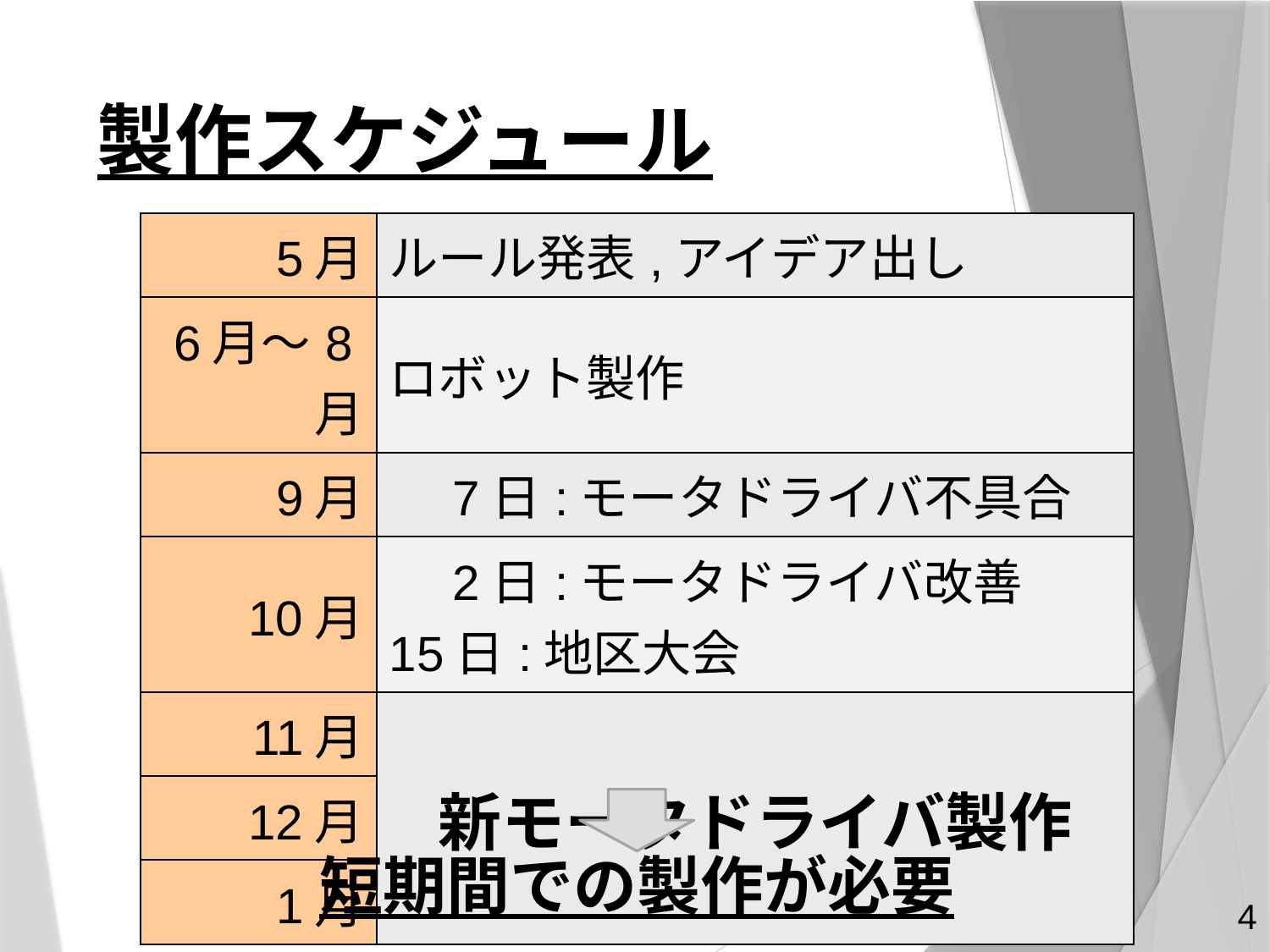

# 製作スケジュール
| 5月 | ルール発表,アイデア出し |
| --- | --- |
| 6月～8月 | ロボット製作 |
| 9月 | 7日:モータドライバ不具合 |
| 10月 | 2日:モータドライバ改善 15日:地区大会 |
| 11月 | 新モータドライバ製作 |
| 12月 |  |
| 1月 |  |

短期間での製作が必要
4